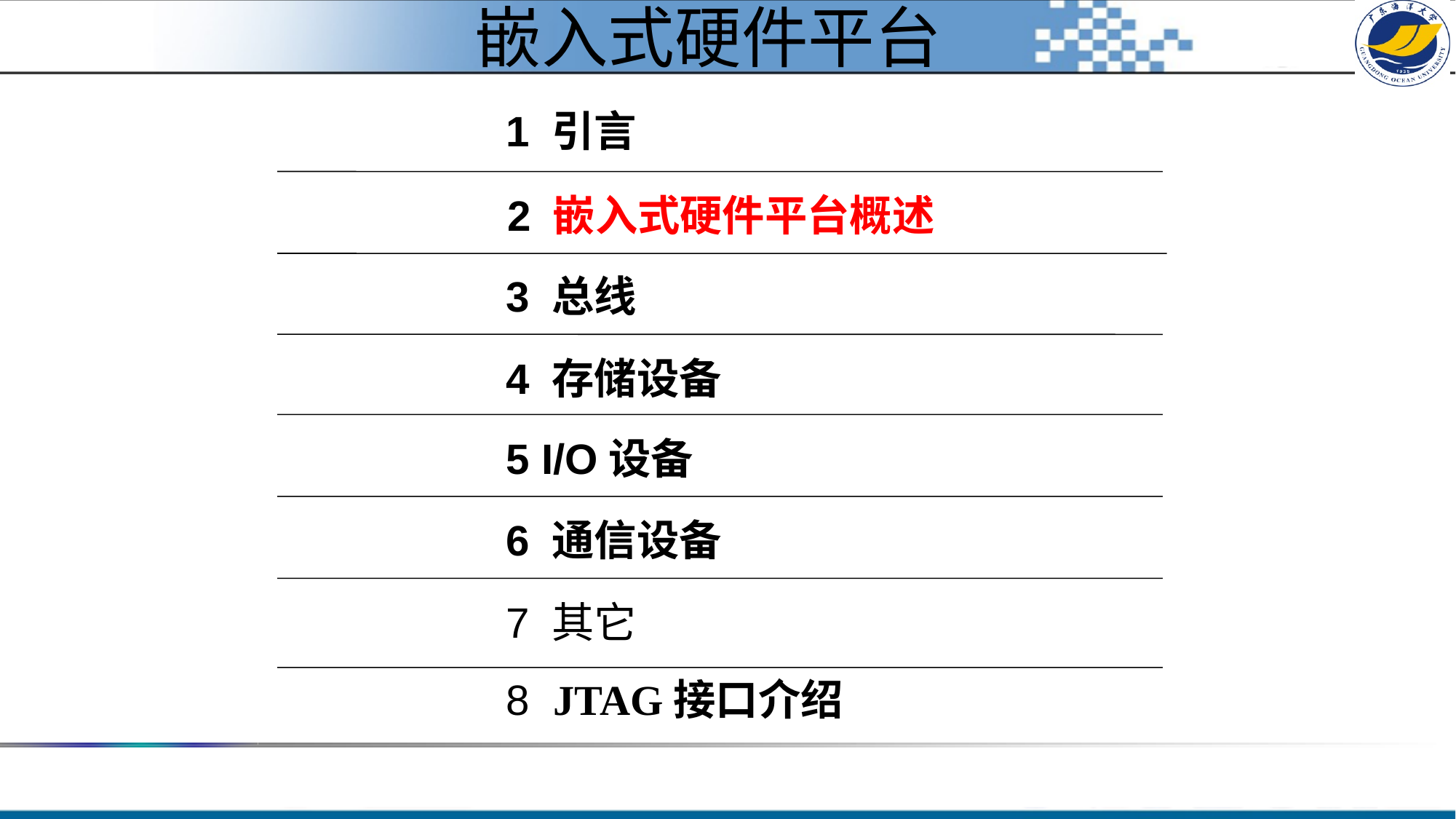

嵌入式硬件平台
1 引言

2 嵌入式硬件平台概述

3 总线

4 存储设备

5 I/O设备

6 通信设备

7 其它

8  JTAG接口介绍

18